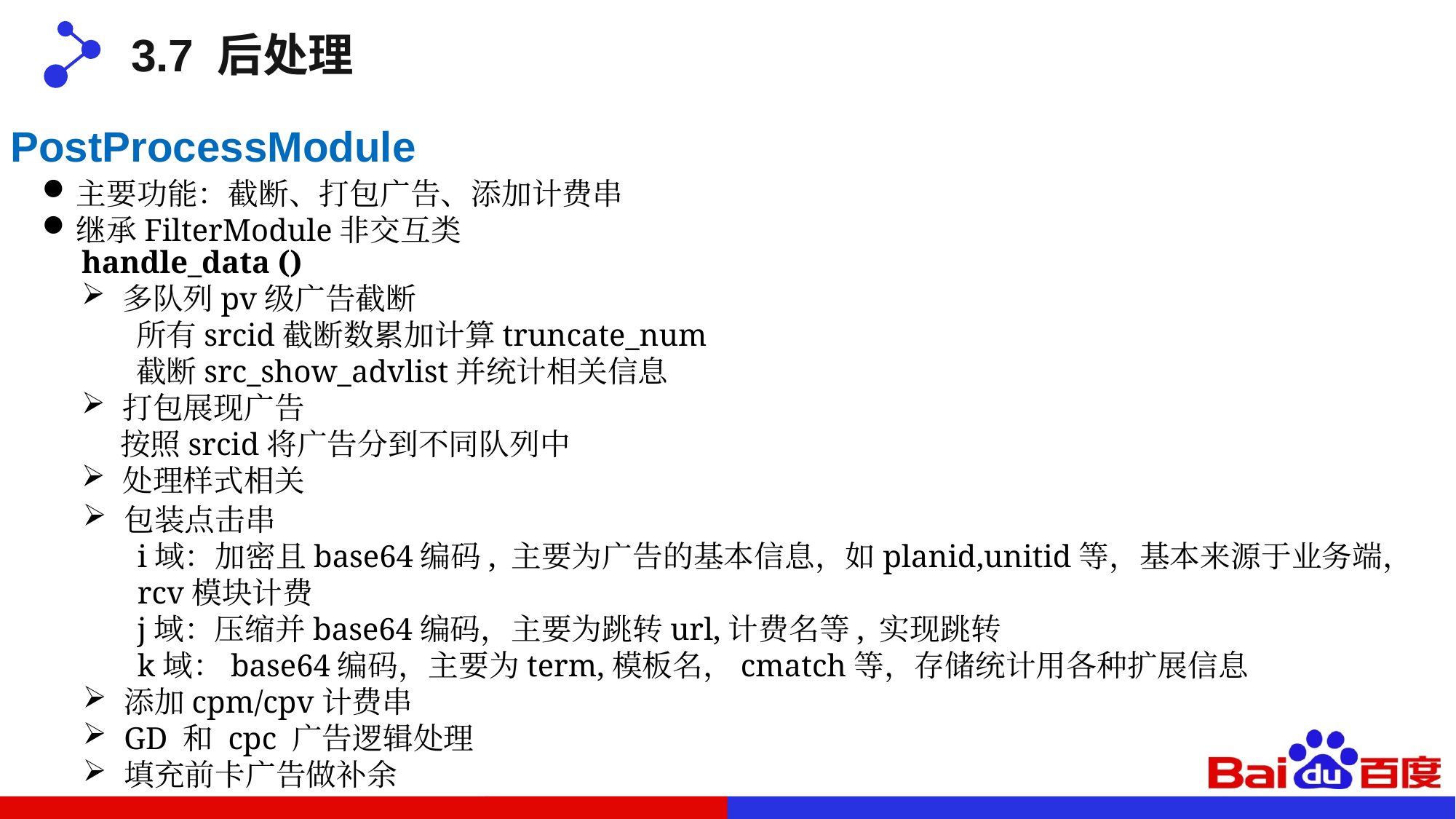

3.7 后处理
PostProcessModule

主要功能：截断、打包广告、添加计费串
继承FilterModule非交互类
handle_data ()
多队列pv级广告截断
所有srcid截断数累加计算truncate_num
截断src_show_advlist并统计相关信息
打包展现广告
    按照srcid将广告分到不同队列中
处理样式相关
包装点击串
i域：加密且base64编码, 主要为广告的基本信息，如planid,unitid等，基本来源于业务端， rcv模块计费
j域：压缩并base64编码，主要为跳转url,计费名等, 实现跳转
k域：base64编码，主要为term,模板名，cmatch等，存储统计用各种扩展信息
添加cpm/cpv计费串
GD 和 cpc 广告逻辑处理
填充前卡广告做补余